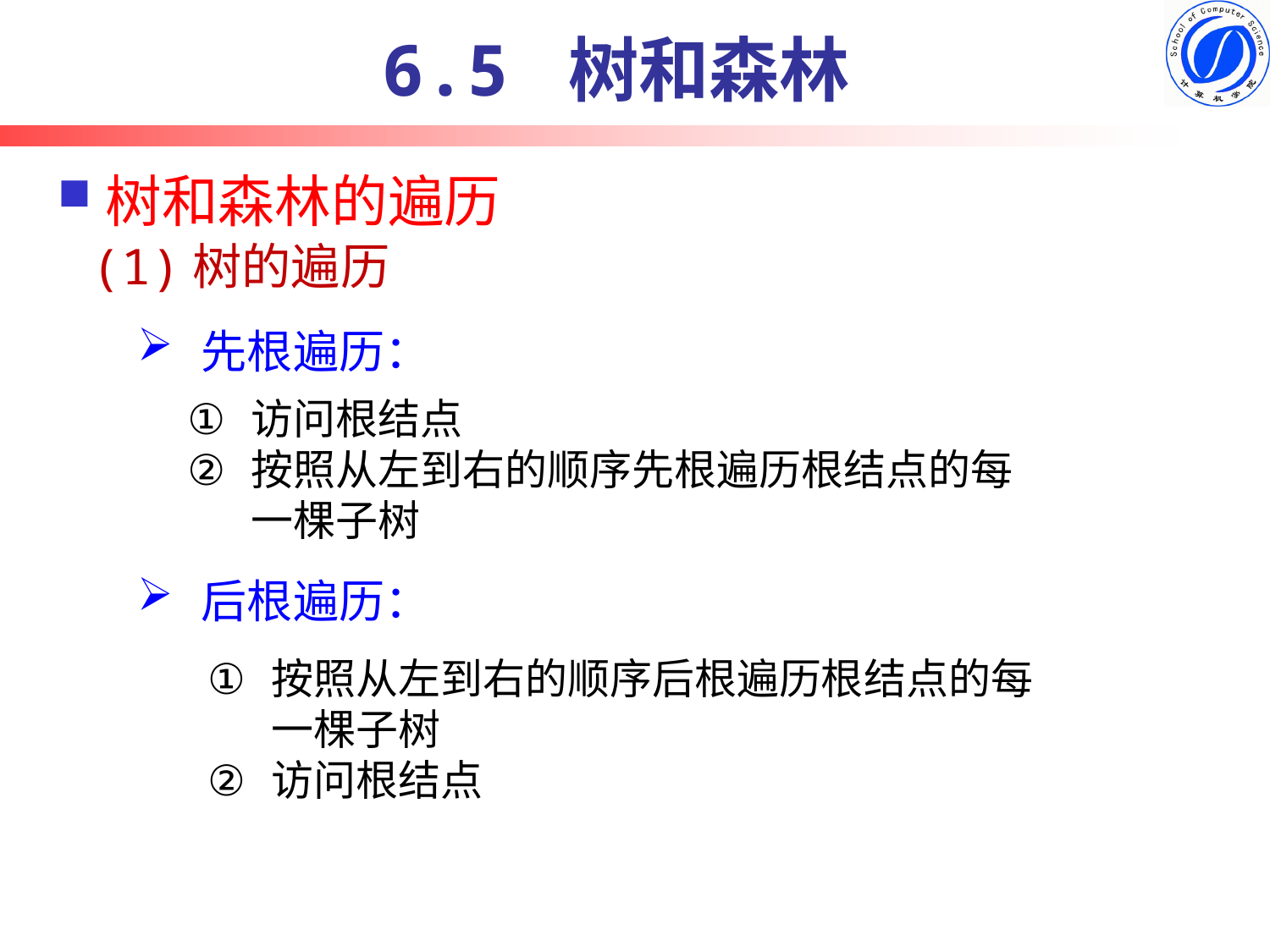

6.5 树和森林
# 树和森林的遍历
(1)树的遍历
先根遍历：
访问根结点
按照从左到右的顺序先根遍历根结点的每一棵子树
后根遍历：
按照从左到右的顺序后根遍历根结点的每一棵子树
访问根结点